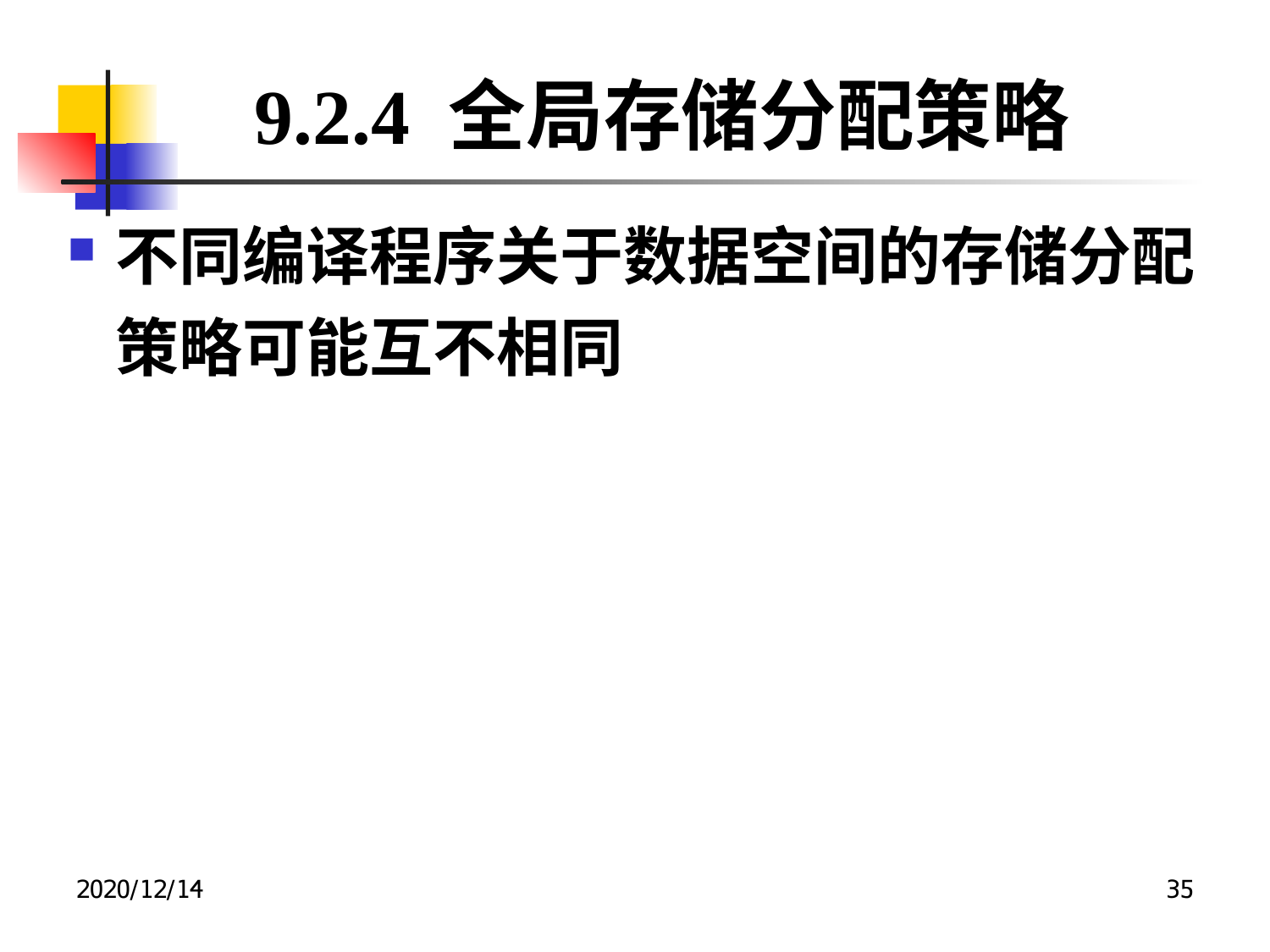

9.2.4 全局存储分配策略
不同编译程序关于数据空间的存储分配策略可能互不相同
2020/12/14
35